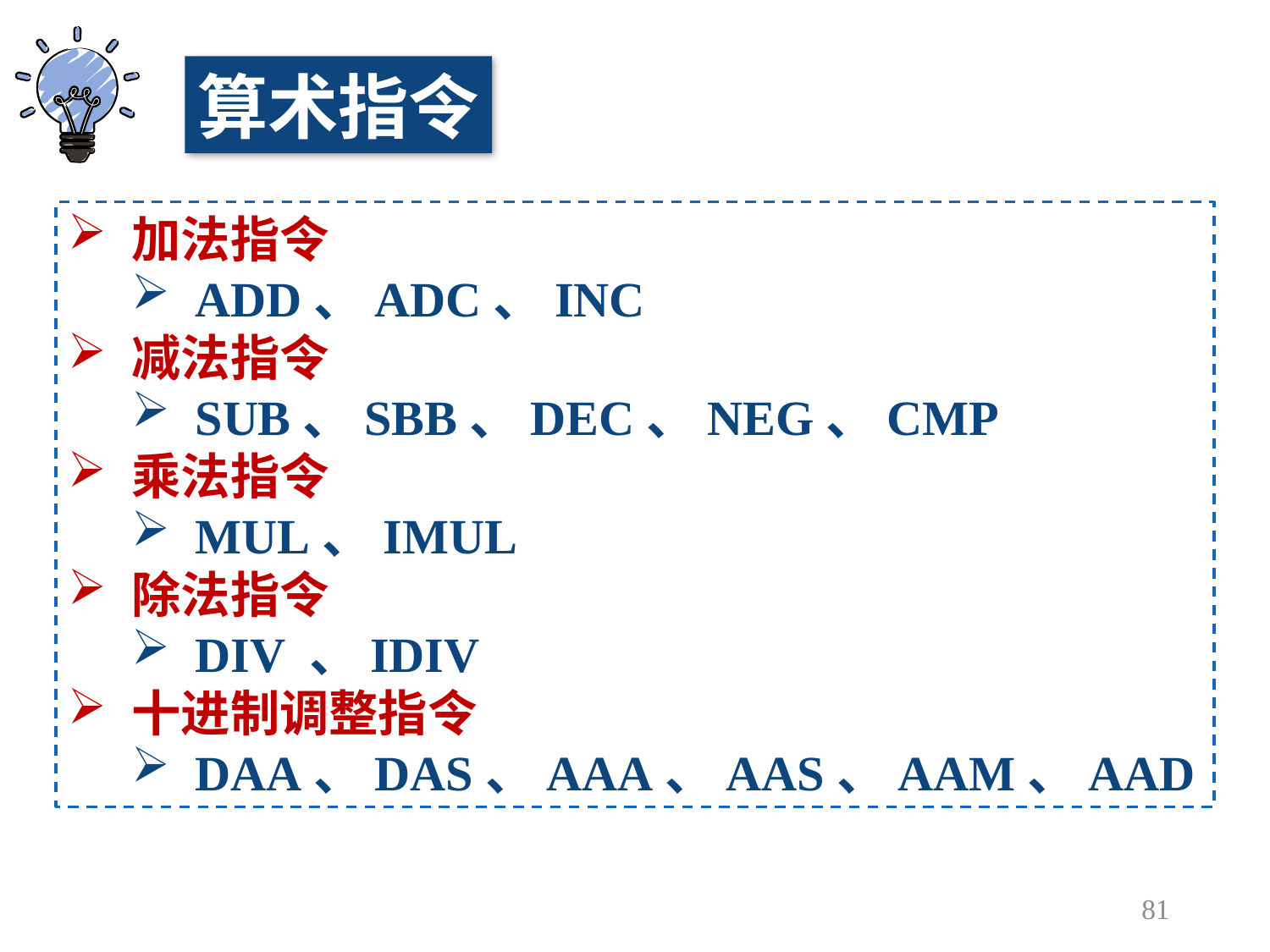

算术指令
加法指令
ADD、ADC、INC
减法指令
SUB、SBB、DEC、NEG、CMP
乘法指令
MUL、IMUL
除法指令
DIV 、IDIV
十进制调整指令
DAA、DAS、AAA、AAS、AAM、AAD
81